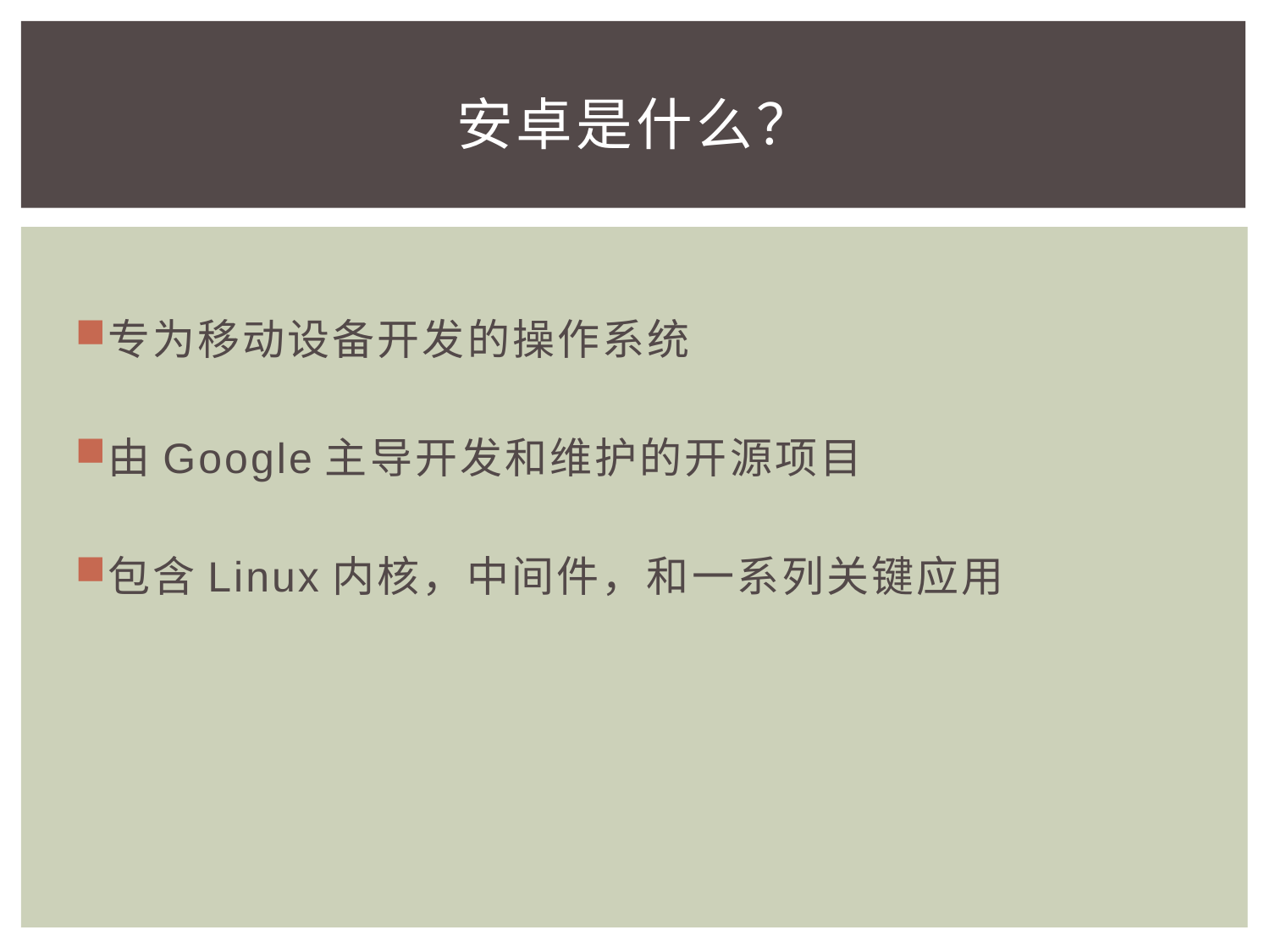

# 安卓是什么？
专为移动设备开发的操作系统

由Google主导开发和维护的开源项目

包含Linux内核，中间件，和一系列关键应用